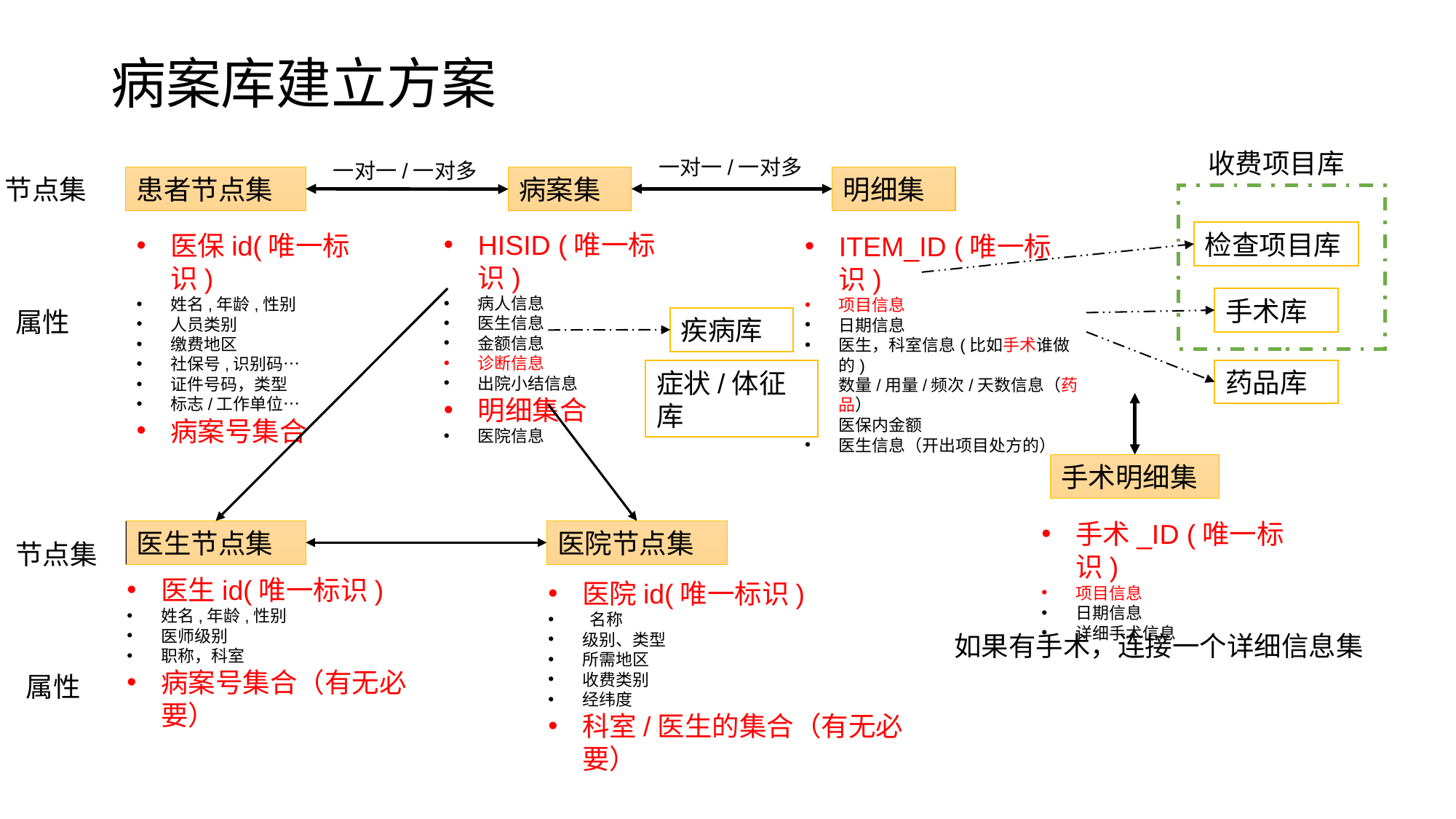

# 病案库建立方案
收费项目库
一对一/一对多
一对一/一对多
节点集
患者节点集
病案集
明细集

HISID (唯一标识)
病人信息
医生信息
金额信息
诊断信息
出院小结信息
明细集合
医院信息
检查项目库
医保id(唯一标识)
姓名,年龄,性别
人员类别
缴费地区
社保号,识别码…
证件号码，类型
标志/工作单位…
病案号集合
ITEM_ID (唯一标识)
项目信息
日期信息
医生，科室信息(比如手术谁做的)
数量/用量/频次/天数信息（药品）
医保内金额
医生信息（开出项目处方的）
手术库
属性
疾病库
药品库
症状/体征库
手术明细集
手术_ID (唯一标识)
项目信息
日期信息
详细手术信息
医生节点集
医院节点集
节点集
医生id(唯一标识)
姓名,年龄,性别
医师级别
职称，科室
病案号集合（有无必要）
医院id(唯一标识)
 名称
级别、类型
所需地区
收费类别
经纬度
科室/医生的集合（有无必要）
如果有手术，连接一个详细信息集
属性